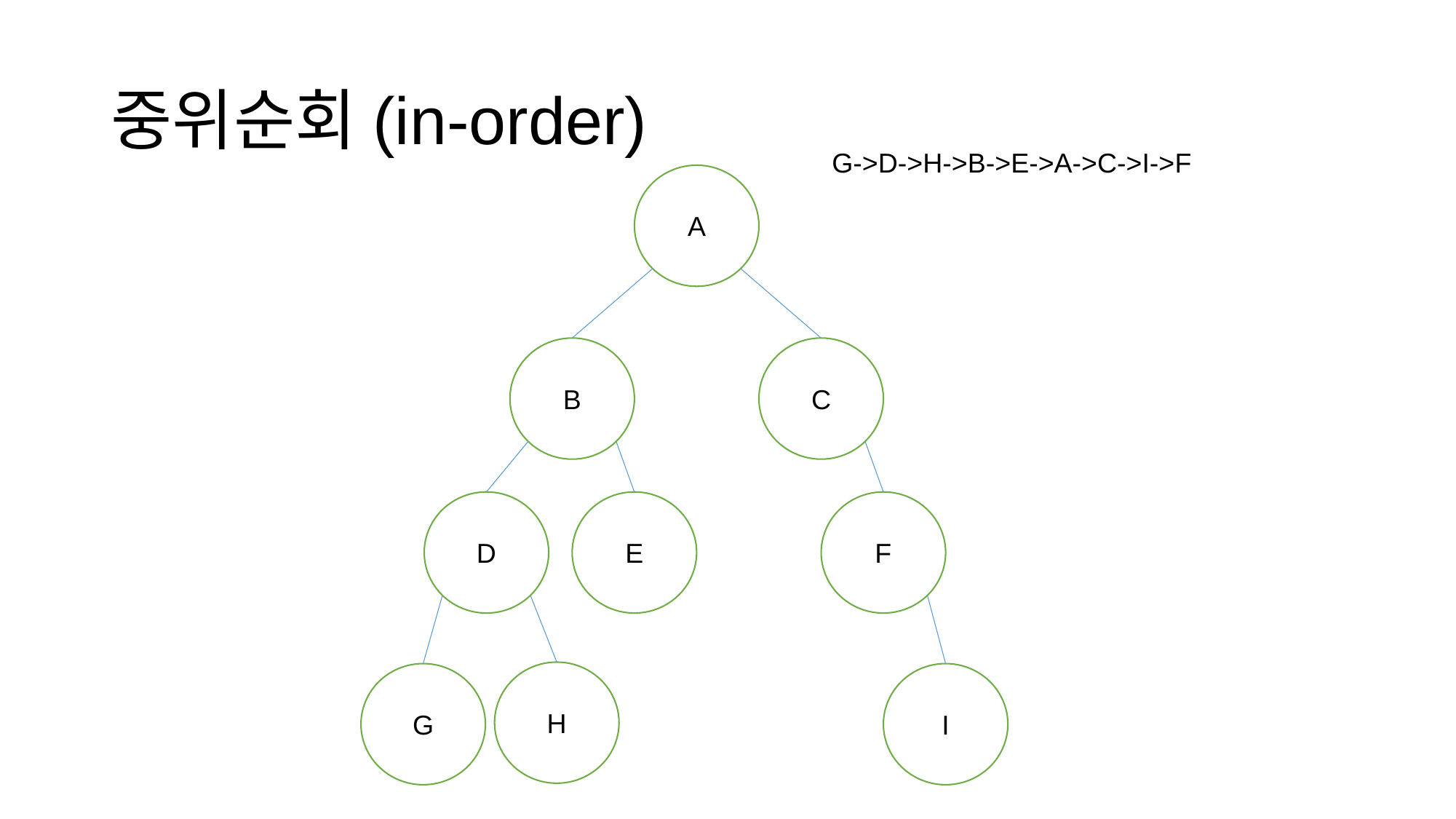

# 중위순회(in-order)
G->D->H->B->E->A->C->I->F
A
B
C
D
E
F
H
G
I